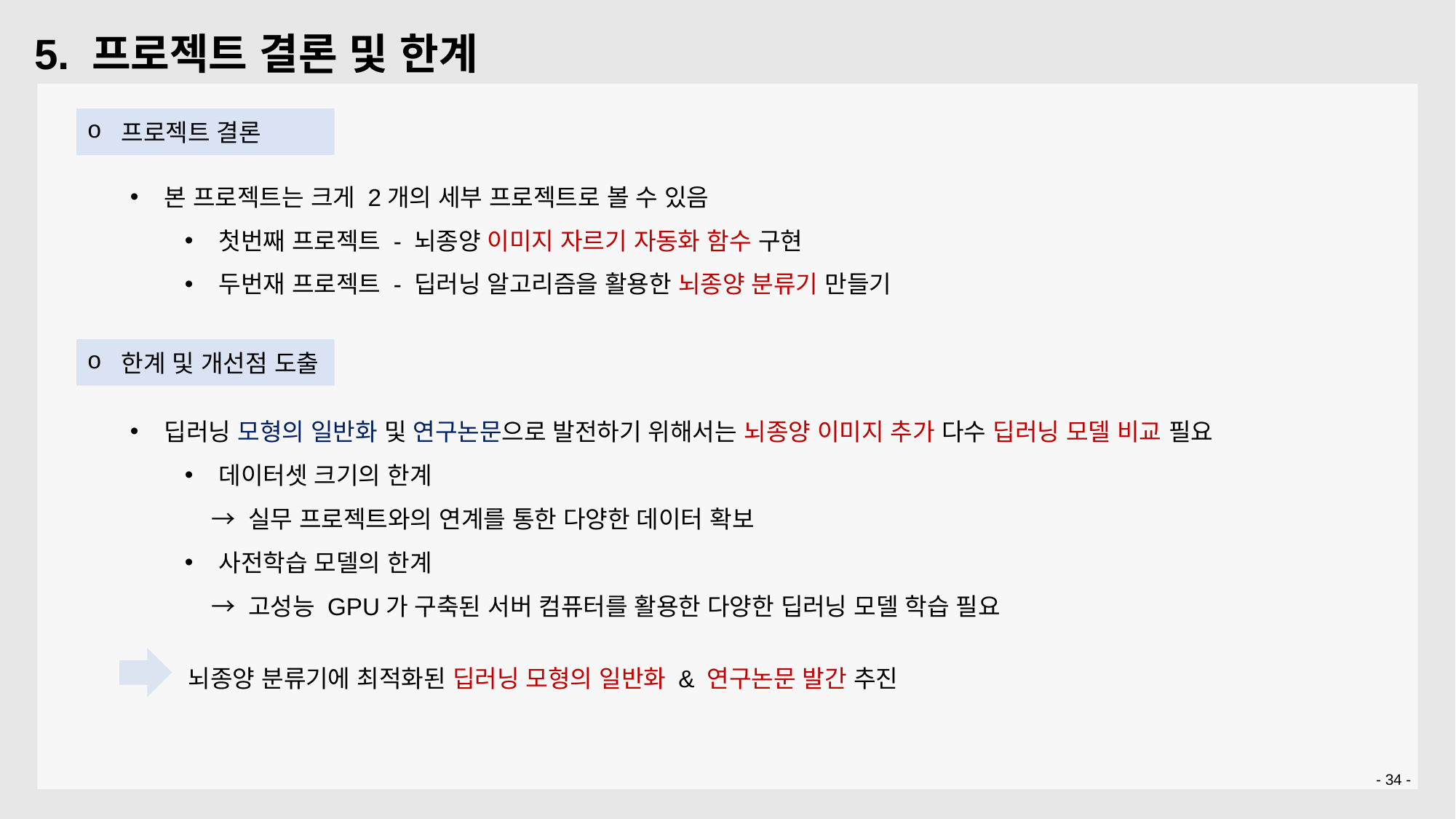

5. 프로젝트 결론 및 한계
프로젝트 결론
본 프로젝트는 크게 2개의 세부 프로젝트로 볼 수 있음
첫번째 프로젝트 - 뇌종양 이미지 자르기 자동화 함수 구현
두번재 프로젝트 - 딥러닝 알고리즘을 활용한 뇌종양 분류기 만들기
한계 및 개선점 도출
딥러닝 모형의 일반화 및 연구논문으로 발전하기 위해서는 뇌종양 이미지 추가 다수 딥러닝 모델 비교 필요
데이터셋 크기의 한계
    → 실무 프로젝트와의 연계를 통한 다양한 데이터 확보
사전학습 모델의 한계
    → 고성능 GPU가 구축된 서버 컴퓨터를 활용한 다양한 딥러닝 모델 학습 필요
뇌종양 분류기에 최적화된 딥러닝 모형의 일반화 & 연구논문 발간 추진

- 34 -